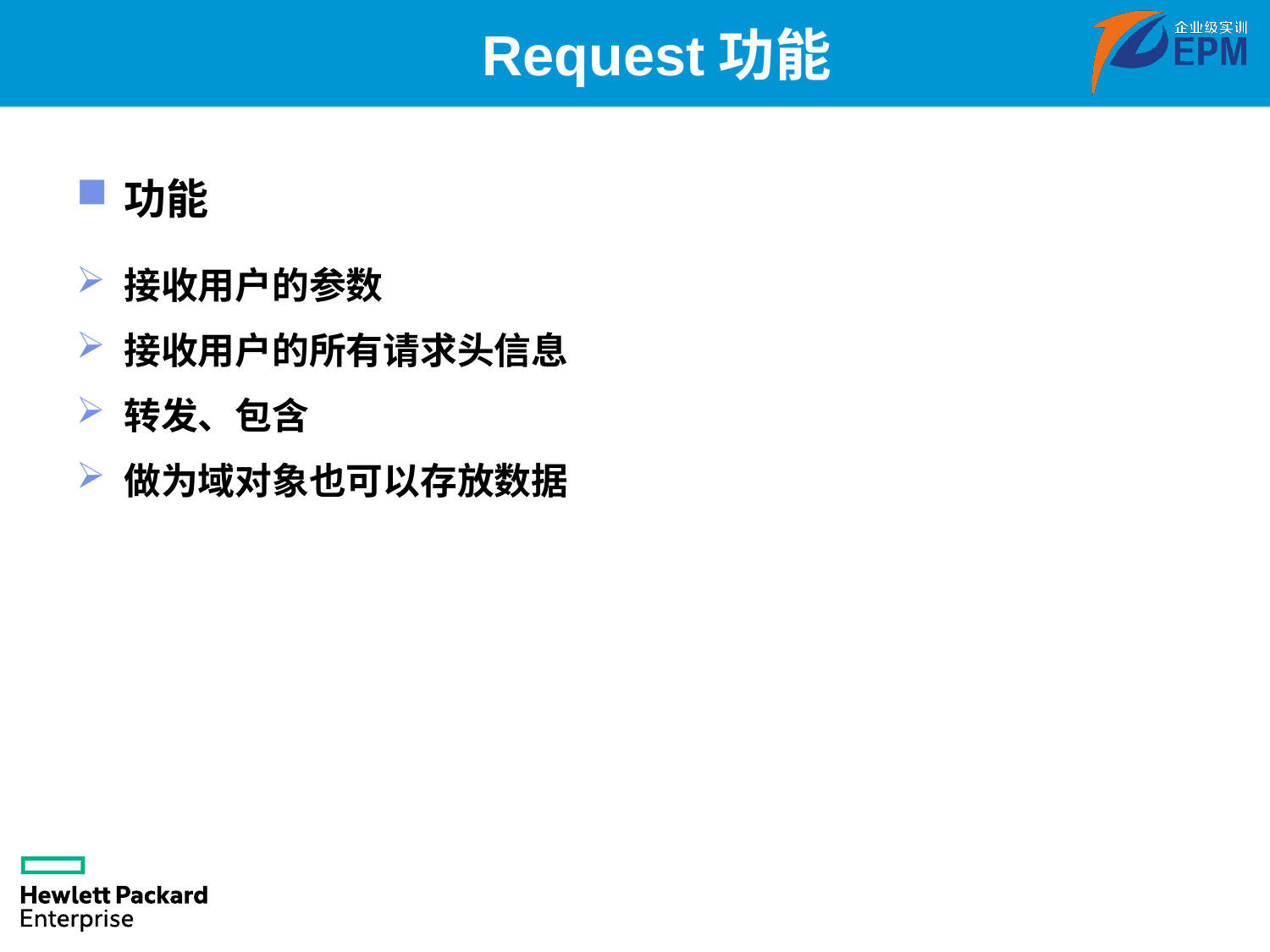

# Request功能
功能
接收用户的参数
接收用户的所有请求头信息
转发、包含
做为域对象也可以存放数据